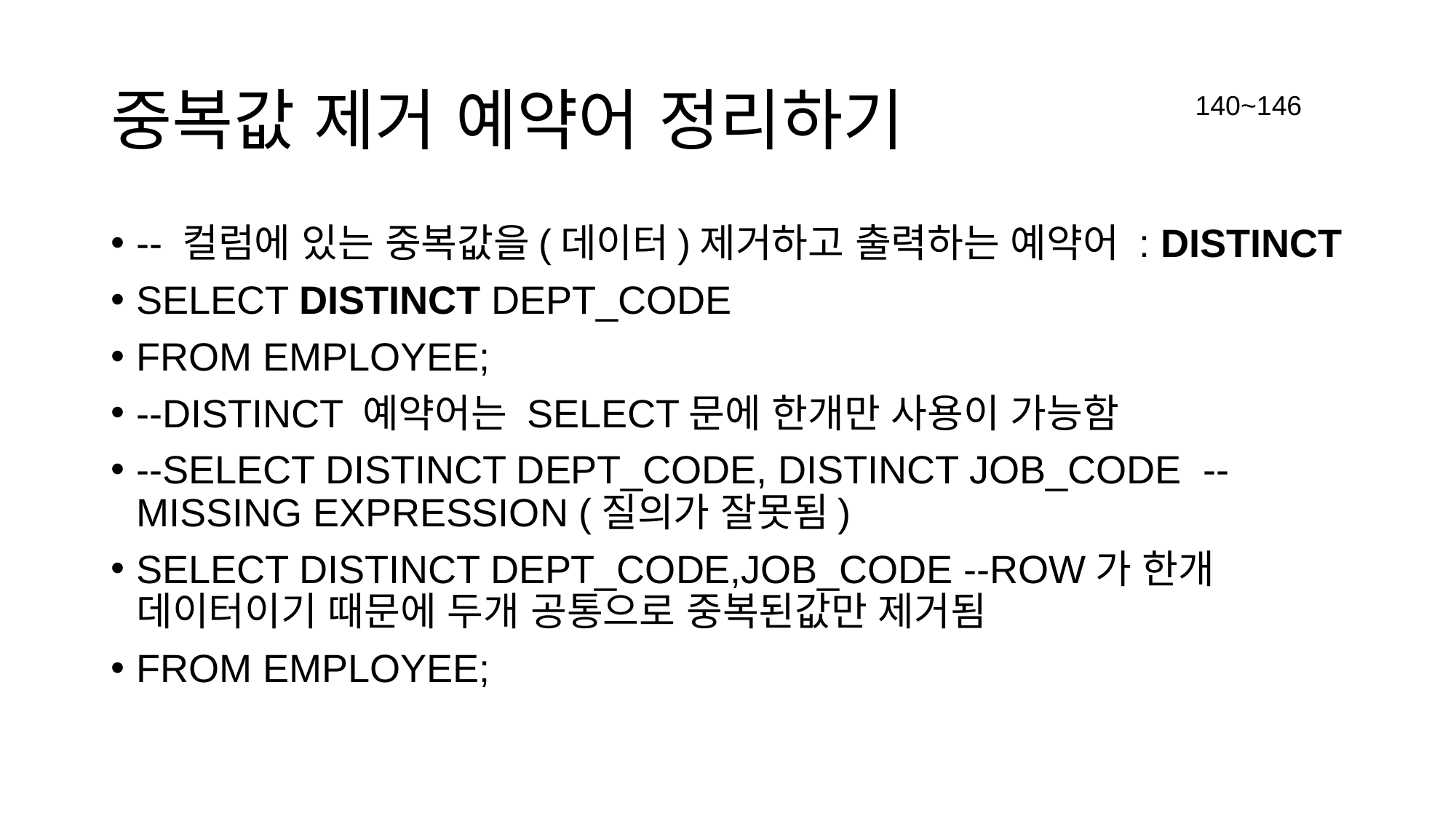

# 중복값 제거 예약어 정리하기
140~146
-- 컬럼에 있는 중복값을(데이터)제거하고 출력하는 예약어 : DISTINCT
SELECT DISTINCT DEPT_CODE
FROM EMPLOYEE;
--DISTINCT 예약어는 SELECT문에 한개만 사용이 가능함
--SELECT DISTINCT DEPT_CODE, DISTINCT JOB_CODE  --MISSING EXPRESSION (질의가 잘못됨)
SELECT DISTINCT DEPT_CODE,JOB_CODE --ROW가 한개 데이터이기 때문에 두개 공통으로 중복된값만 제거됨
FROM EMPLOYEE;